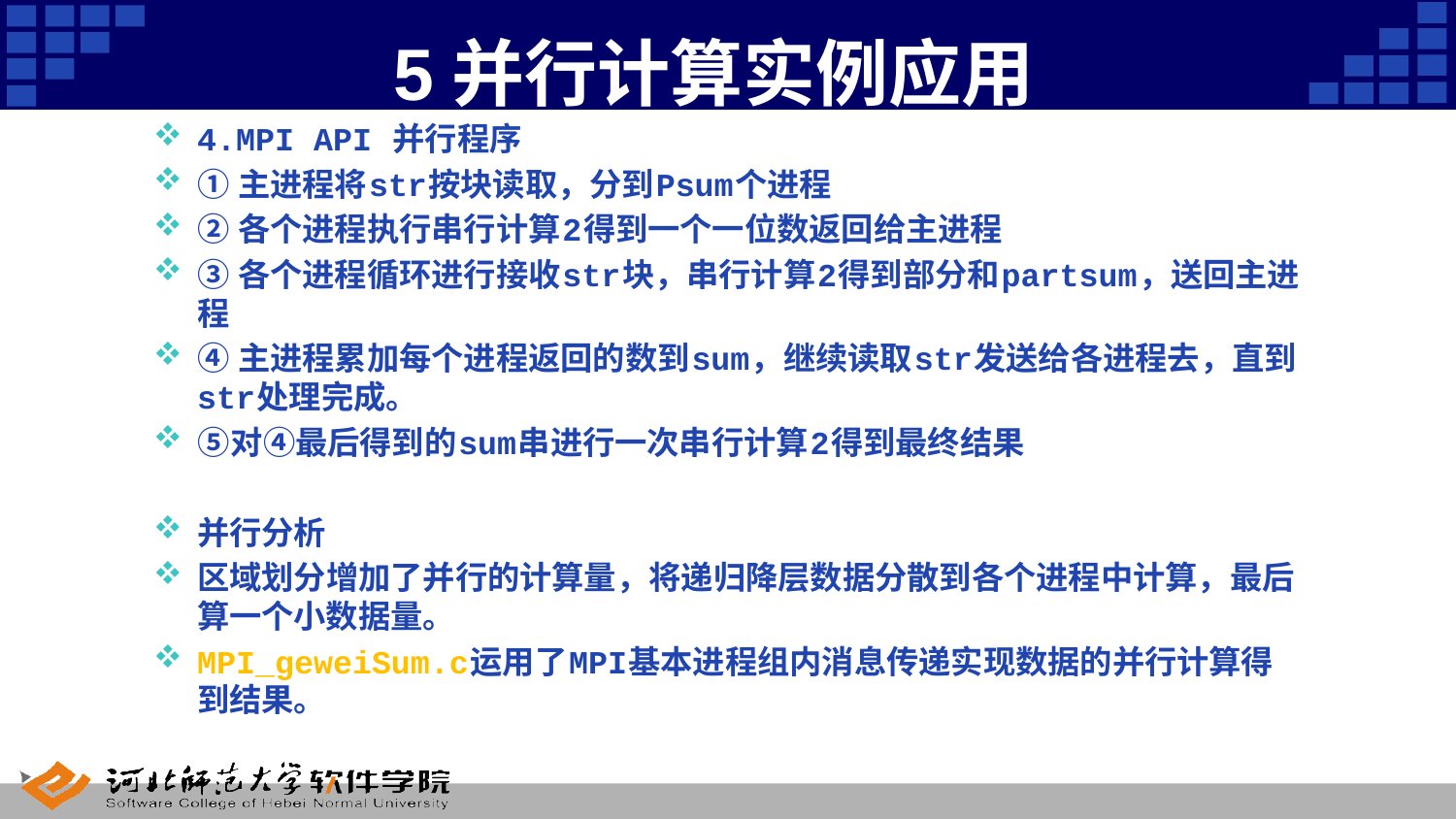

# 5并行计算实例应用
4.MPI API 并行程序
① 主进程将str按块读取，分到Psum个进程
② 各个进程执行串行计算2得到一个一位数返回给主进程
③ 各个进程循环进行接收str块，串行计算2得到部分和partsum，送回主进程
④ 主进程累加每个进程返回的数到sum，继续读取str发送给各进程去，直到str处理完成。
⑤对④最后得到的sum串进行一次串行计算2得到最终结果

并行分析
区域划分增加了并行的计算量，将递归降层数据分散到各个进程中计算，最后算一个小数据量。
MPI_geweiSum.c运用了MPI基本进程组内消息传递实现数据的并行计算得到结果。